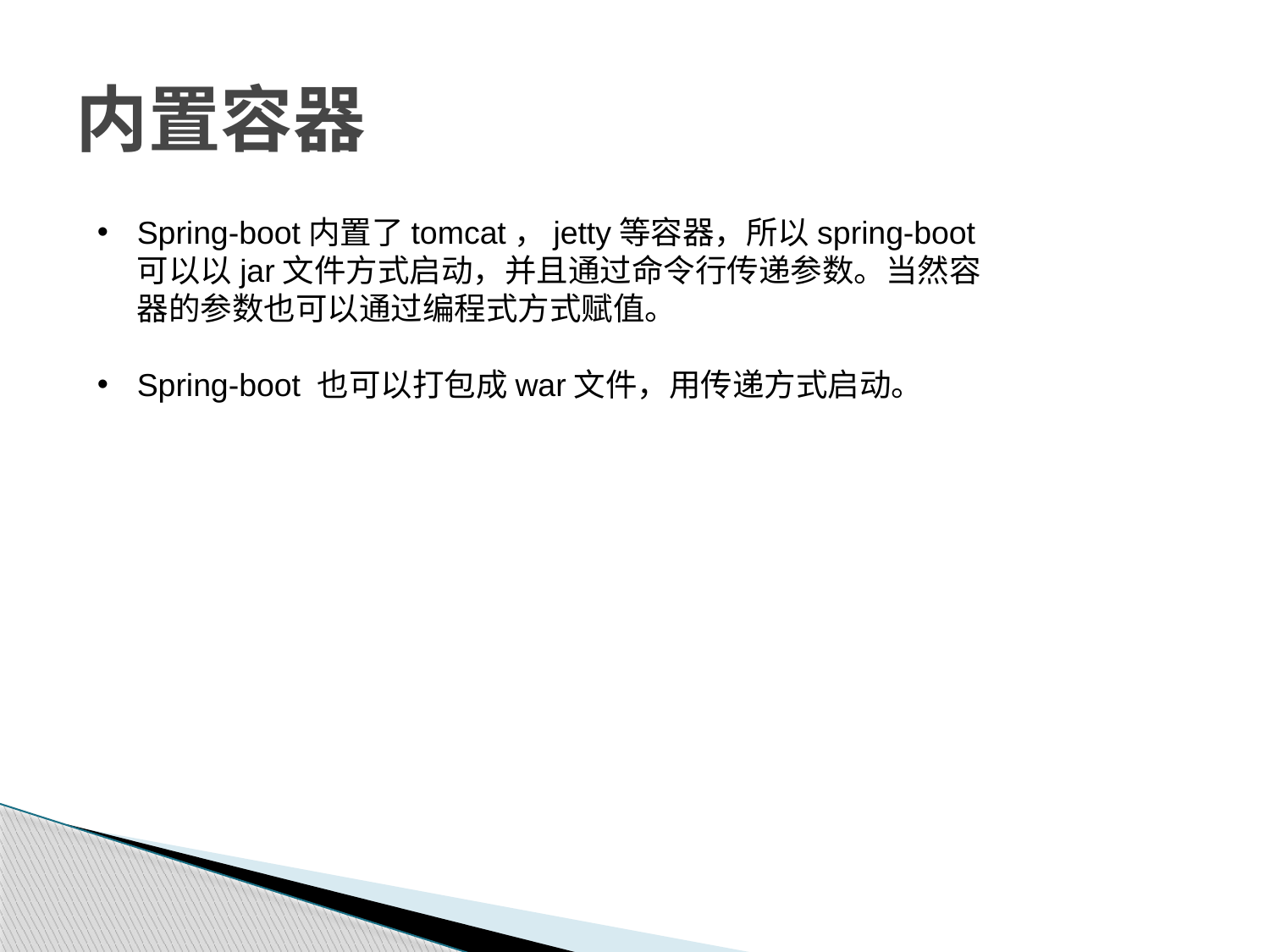

# 内置容器
Spring-boot内置了tomcat，jetty等容器，所以spring-boot可以以jar文件方式启动，并且通过命令行传递参数。当然容器的参数也可以通过编程式方式赋值。

Spring-boot 也可以打包成war文件，用传递方式启动。